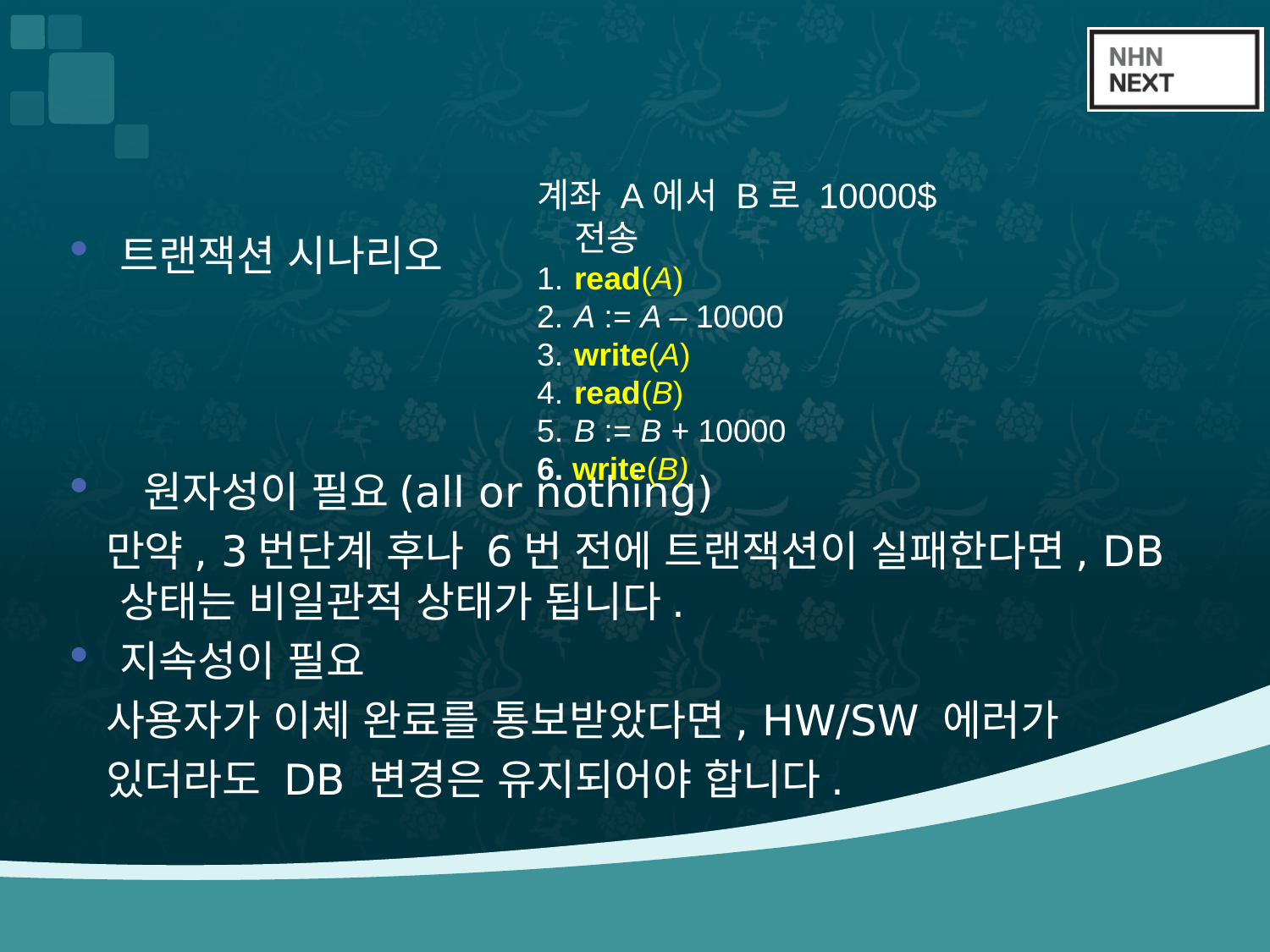

#
계좌 A에서 B로 10000$ 전송
1.	read(A)
2.	A := A – 10000
3.	write(A)
4.	read(B)
5.	B := B + 10000
6. write(B)
트랜잭션 시나리오

원자성이 필요(all or nothing)
  만약, 3번단계 후나 6번 전에 트랜잭션이 실패한다면, DB 상태는 비일관적 상태가 됩니다.
지속성이 필요
  사용자가 이체 완료를 통보받았다면, HW/SW 에러가
  있더라도 DB 변경은 유지되어야 합니다.